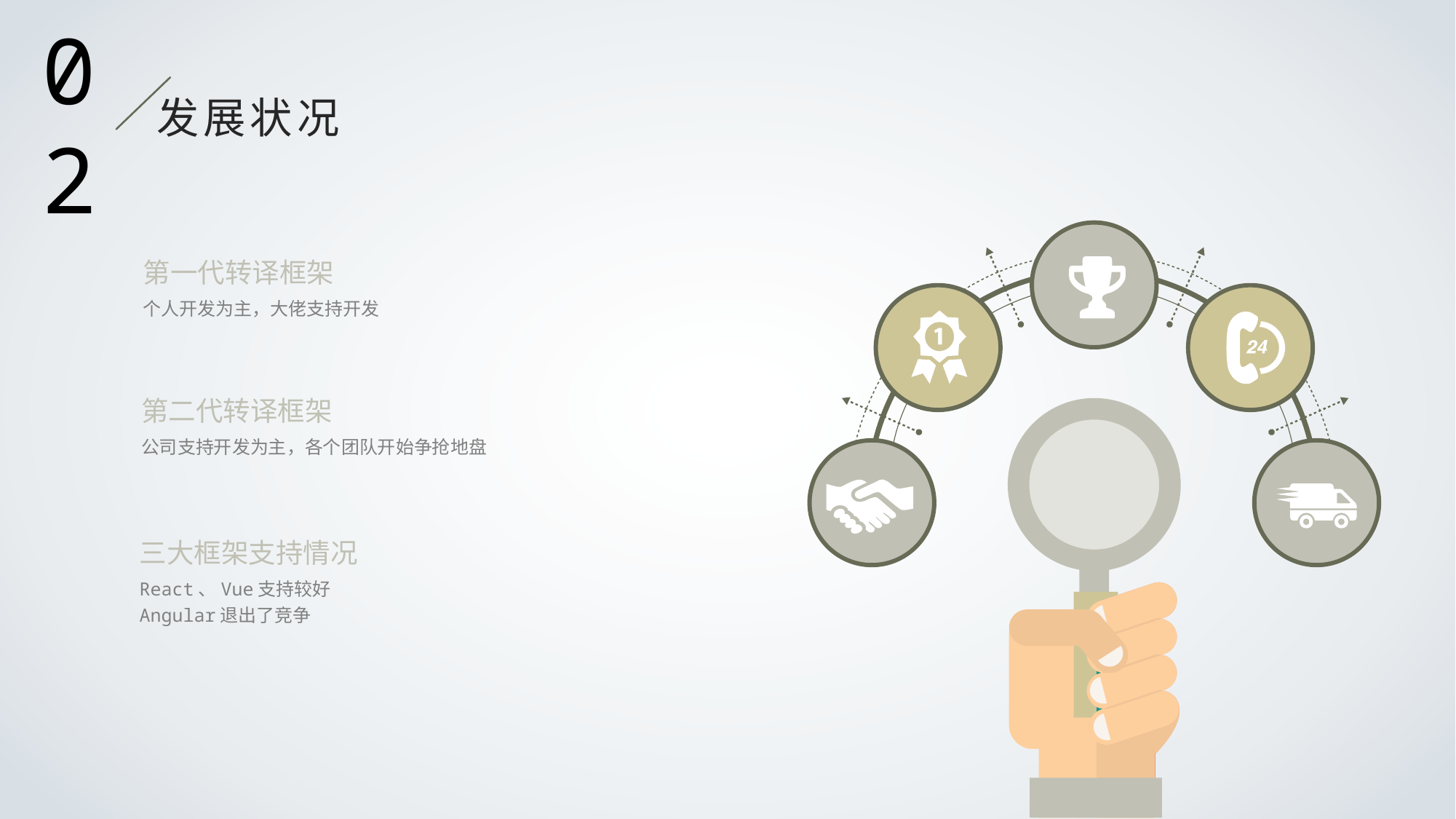

02
发展状况

第一代转译框架

个人开发为主，大佬支持开发

第二代转译框架

公司支持开发为主，各个团队开始争抢地盘

三大框架支持情况
React、Vue支持较好
Angular退出了竞争